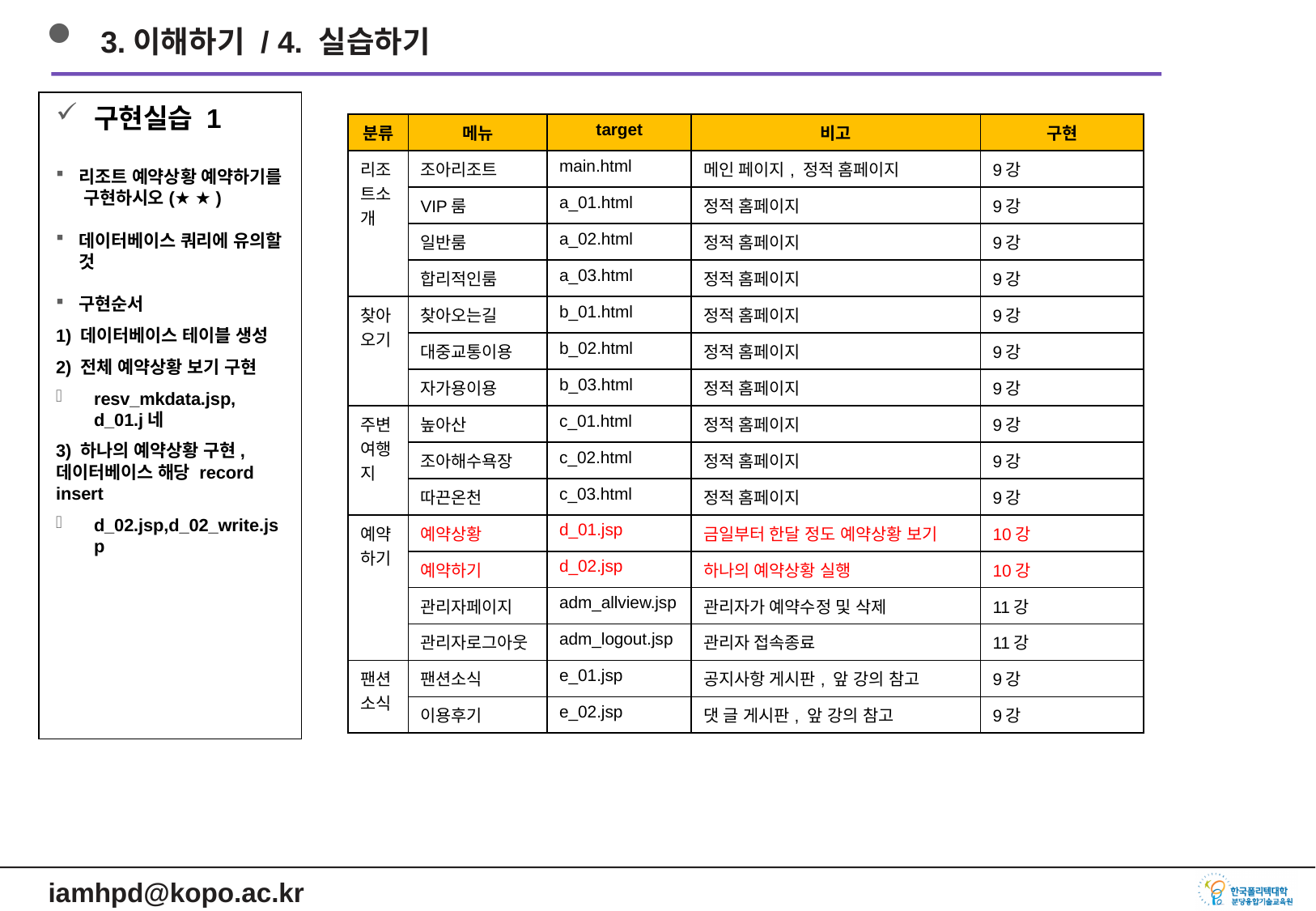

3.이해하기 / 4. 실습하기
구현실습 1

리조트 예약상황 예약하기를  구현하시오(★ ★ )

데이터베이스 쿼리에 유의할 것

구현순서
1) 데이터베이스 테이블 생성
2) 전체 예약상황 보기 구현
resv_mkdata.jsp, d_01.j네
3) 하나의 예약상황 구현, 데이터베이스 해당 record insert
d_02.jsp,d_02_write.jsp

| 분류 | 메뉴 | target | 비고 | 구현 |
| --- | --- | --- | --- | --- |
| 리조트소개 | 조아리조트 | main.html | 메인 페이지, 정적 홈페이지 | 9강 |
|  | VIP룸 | a\_01.html | 정적 홈페이지 | 9강 |
|  | 일반룸 | a\_02.html | 정적 홈페이지 | 9강 |
|  | 합리적인룸 | a\_03.html | 정적 홈페이지 | 9강 |
| 찾아 오기 | 찾아오는길 | b\_01.html | 정적 홈페이지 | 9강 |
|  | 대중교통이용 | b\_02.html | 정적 홈페이지 | 9강 |
|  | 자가용이용 | b\_03.html | 정적 홈페이지 | 9강 |
| 주변 여행지 | 높아산 | c\_01.html | 정적 홈페이지 | 9강 |
|  | 조아해수욕장 | c\_02.html | 정적 홈페이지 | 9강 |
|  | 따끈온천 | c\_03.html | 정적 홈페이지 | 9강 |
| 예약 하기 | 예약상황 | d\_01.jsp | 금일부터 한달 정도 예약상황 보기 | 10강 |
|  | 예약하기 | d\_02.jsp | 하나의 예약상황 실행 | 10강 |
|  | 관리자페이지 | adm\_allview.jsp | 관리자가 예약수정 및 삭제 | 11강 |
|  | 관리자로그아웃 | adm\_logout.jsp | 관리자 접속종료 | 11강 |
| 팬션 소식 | 팬션소식 | e\_01.jsp | 공지사항 게시판, 앞 강의 참고 | 9강 |
|  | 이용후기 | e\_02.jsp | 댓 글 게시판, 앞 강의 참고 | 9강 |